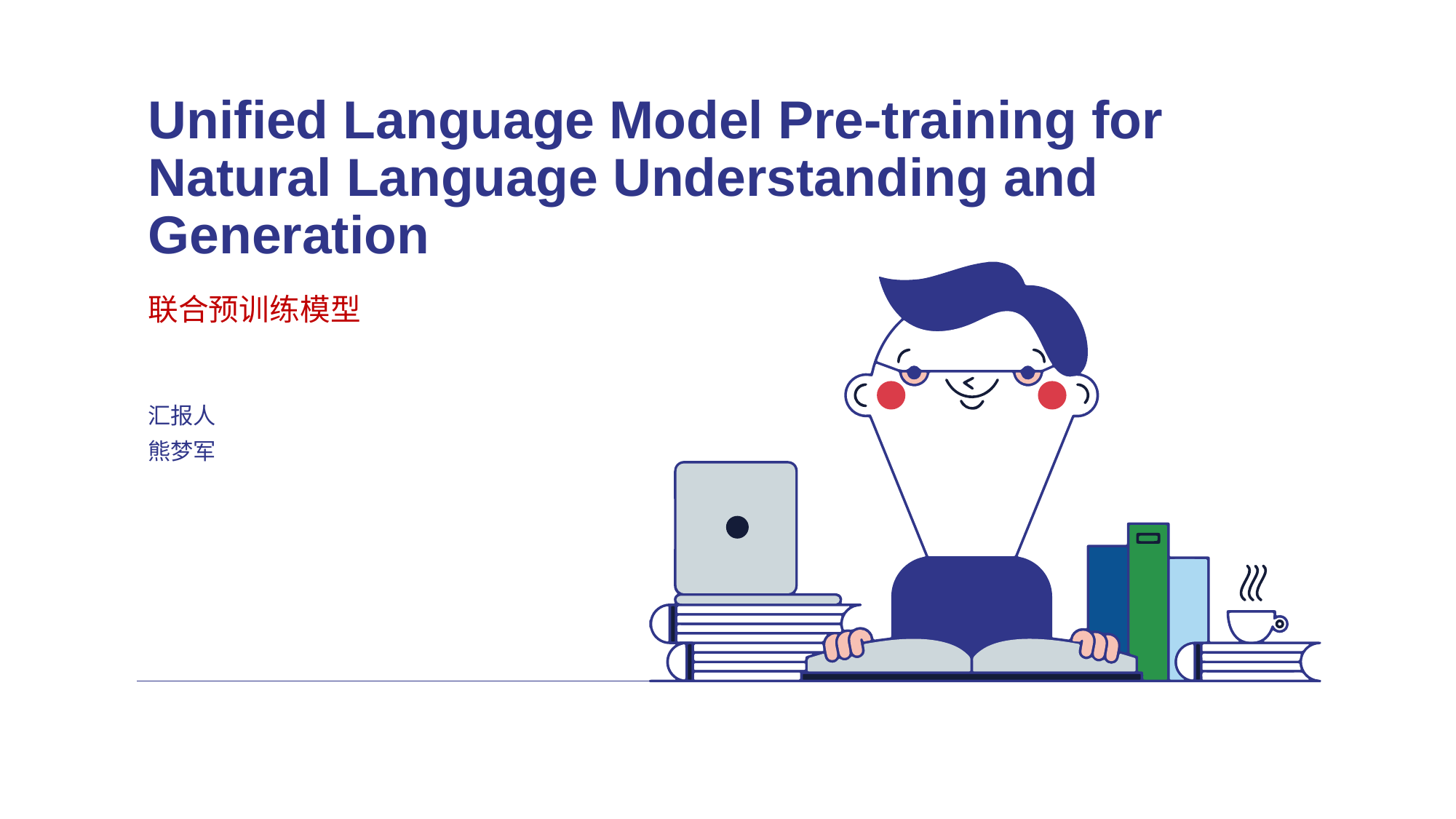

# Unified Language Model Pre-training for Natural Language Understanding and Generation
联合预训练模型
汇报人
熊梦军